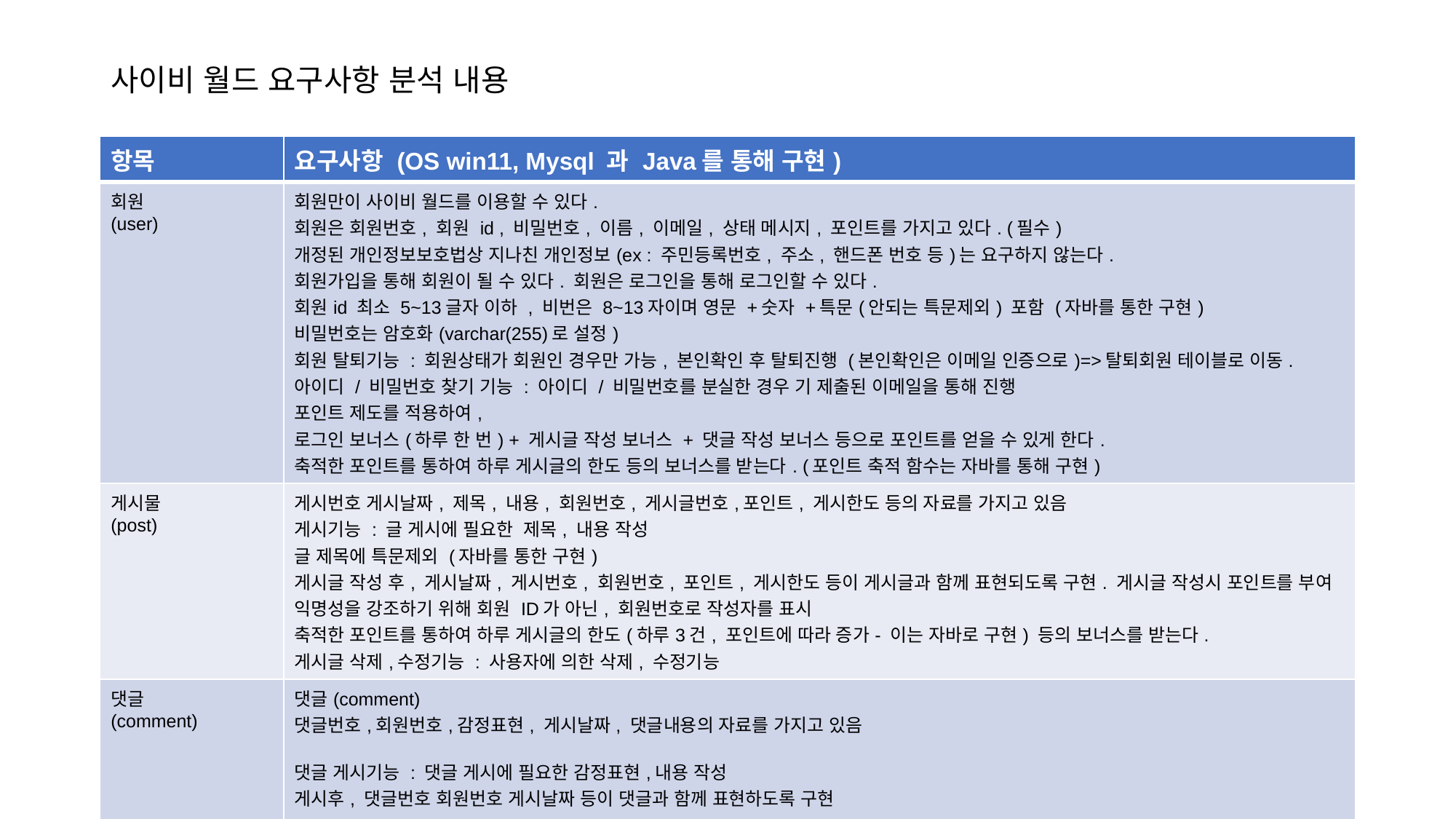

# 사이비 월드 요구사항 분석 내용
| 항목 | 요구사항 (OS win11, Mysql 과 Java를 통해 구현) |
| --- | --- |
| 회원 (user) | 회원만이 사이비 월드를 이용할 수 있다. 회원은 회원번호, 회원 id , 비밀번호, 이름, 이메일, 상태 메시지, 포인트를 가지고 있다. (필수) 개정된 개인정보보호법상 지나친 개인정보(ex : 주민등록번호, 주소, 핸드폰 번호 등)는 요구하지 않는다. 회원가입을 통해 회원이 될 수 있다. 회원은 로그인을 통해 로그인할 수 있다. 회원id 최소 5~13글자 이하 , 비번은 8~13자이며 영문 +숫자 +특문(안되는 특문제외) 포함 (자바를 통한 구현) 비밀번호는 암호화(varchar(255)로 설정) 회원 탈퇴기능 : 회원상태가 회원인 경우만 가능, 본인확인 후 탈퇴진행 (본인확인은 이메일 인증으로)=>탈퇴회원 테이블로 이동. 아이디 / 비밀번호 찾기 기능 : 아이디 / 비밀번호를 분실한 경우 기 제출된 이메일을 통해 진행 포인트 제도를 적용하여, 로그인 보너스(하루 한 번) + 게시글 작성 보너스 + 댓글 작성 보너스 등으로 포인트를 얻을 수 있게 한다. 축적한 포인트를 통하여 하루 게시글의 한도 등의 보너스를 받는다. (포인트 축적 함수는 자바를 통해 구현) |
| 게시물 (post) | 게시번호 게시날짜, 제목, 내용, 회원번호, 게시글번호,포인트, 게시한도 등의 자료를 가지고 있음 게시기능 : 글 게시에 필요한 제목, 내용 작성 글 제목에 특문제외 (자바를 통한 구현) 게시글 작성 후, 게시날짜, 게시번호, 회원번호, 포인트, 게시한도 등이 게시글과 함께 표현되도록 구현. 게시글 작성시 포인트를 부여 익명성을 강조하기 위해 회원 ID가 아닌, 회원번호로 작성자를 표시 축적한 포인트를 통하여 하루 게시글의 한도(하루3건, 포인트에 따라 증가- 이는 자바로 구현) 등의 보너스를 받는다. 게시글 삭제,수정기능 : 사용자에 의한 삭제, 수정기능 |
| 댓글 (comment) | 댓글(comment) 댓글번호,회원번호,감정표현, 게시날짜, 댓글내용의 자료를 가지고 있음 댓글 게시기능 : 댓글 게시에 필요한 감정표현,내용 작성 게시후, 댓글번호 회원번호 게시날짜 등이 댓글과 함께 표현하도록 구현 댓글 삭제, 수정기능 : 사용자에 의한 삭제, 수정기능 |